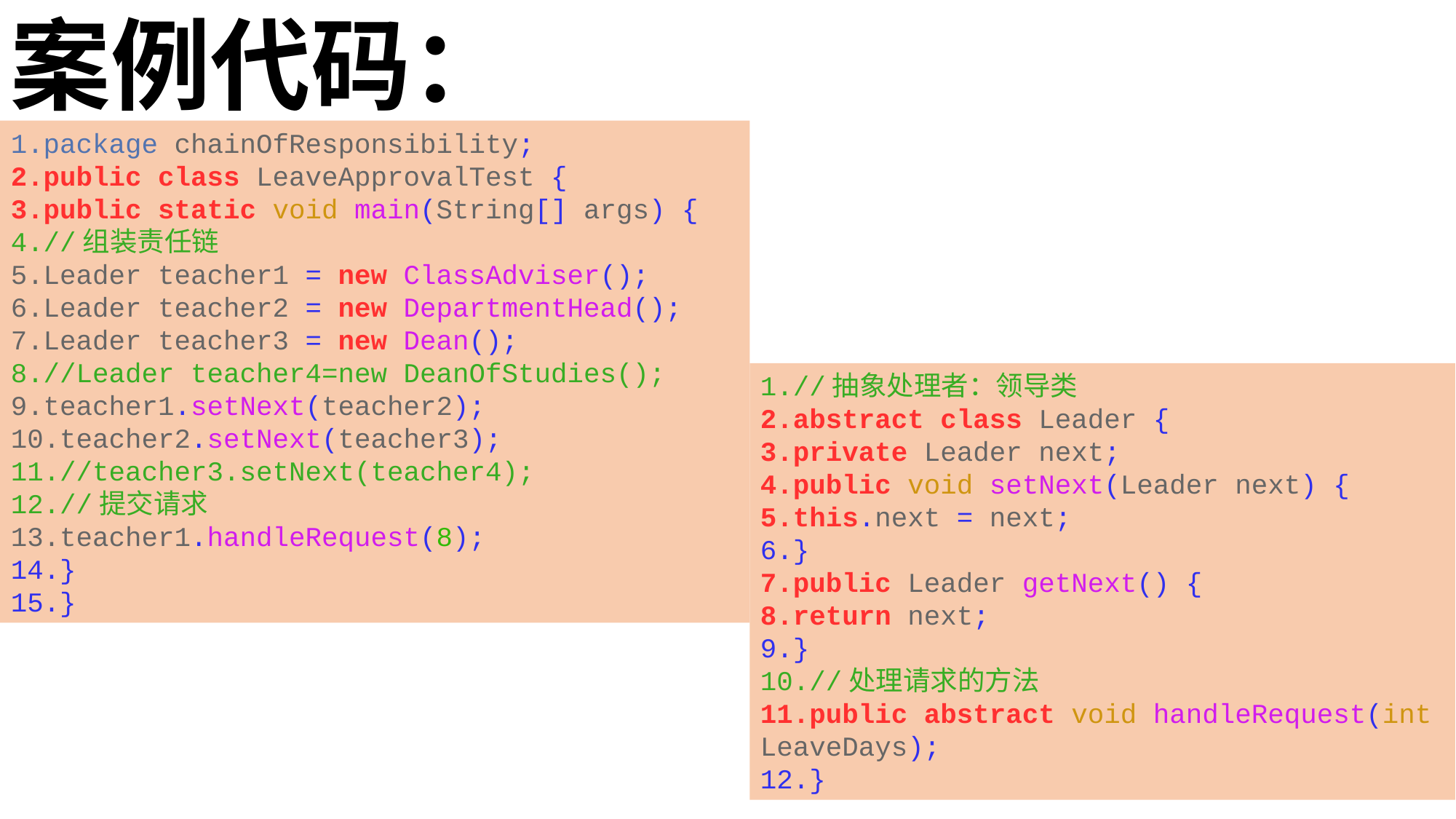

案例代码：
package chainOfResponsibility;
public class LeaveApprovalTest {
public static void main(String[] args) {
//组装责任链
Leader teacher1 = new ClassAdviser();
Leader teacher2 = new DepartmentHead();
Leader teacher3 = new Dean();
//Leader teacher4=new DeanOfStudies();
teacher1.setNext(teacher2);
teacher2.setNext(teacher3);
//teacher3.setNext(teacher4);
//提交请求
teacher1.handleRequest(8);
}
}
//抽象处理者：领导类
abstract class Leader {
private Leader next;
public void setNext(Leader next) {
this.next = next;
}
public Leader getNext() {
return next;
}
//处理请求的方法
public abstract void handleRequest(int LeaveDays);
}